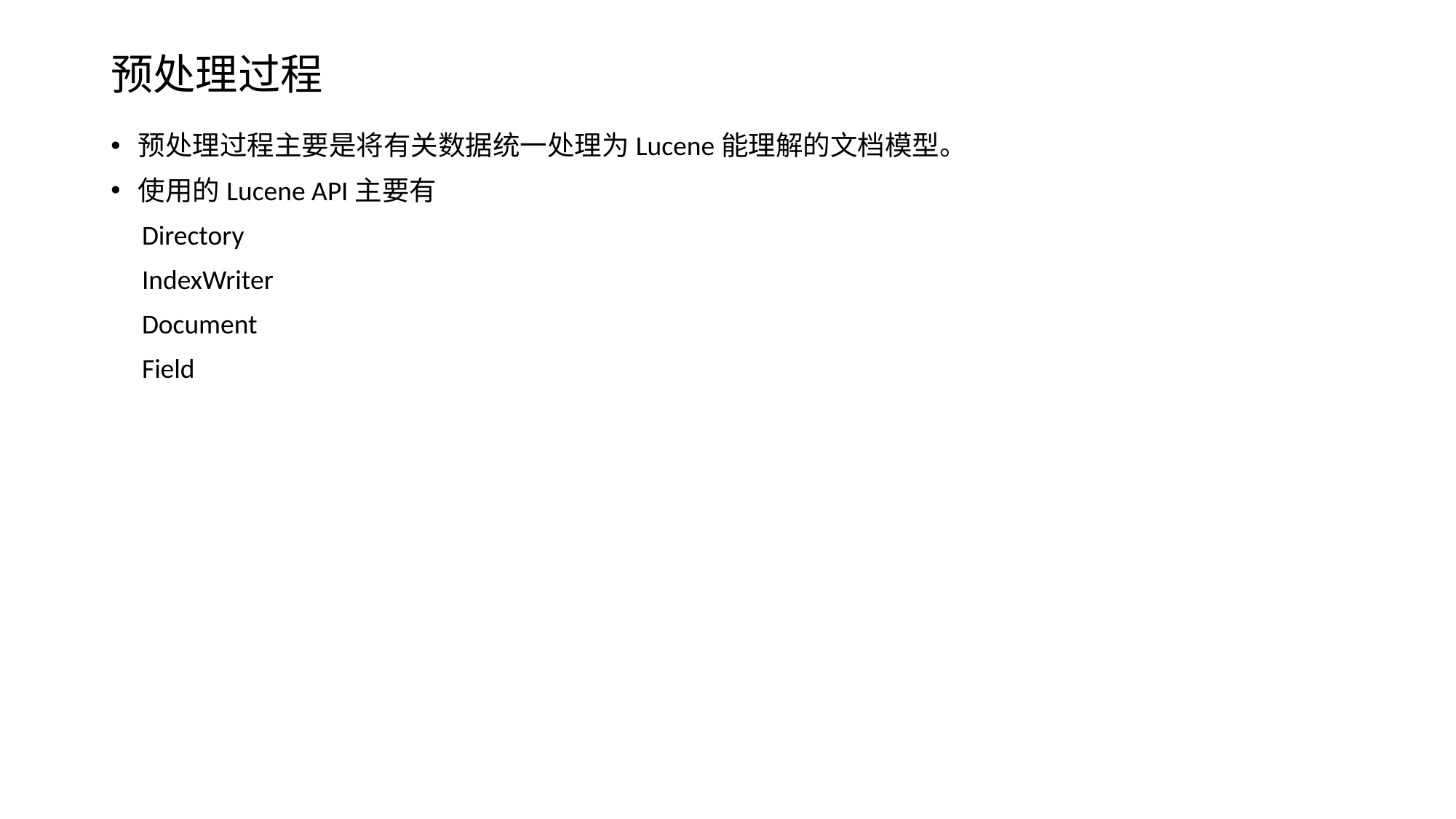

# 预处理过程
预处理过程主要是将有关数据统一处理为Lucene能理解的文档模型。
使用的Lucene API主要有
     Directory
     IndexWriter
     Document
     Field